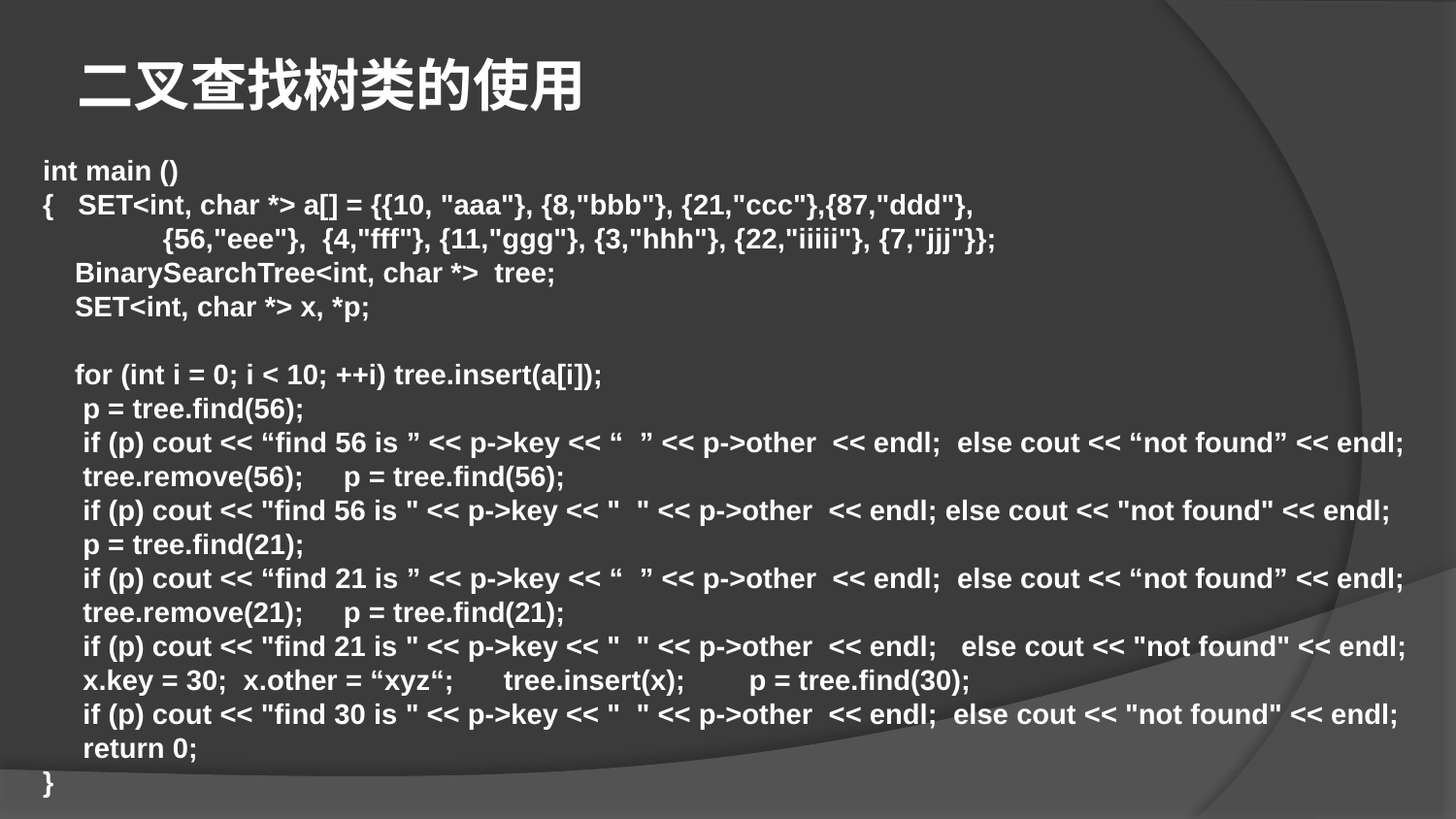

二叉查找树类的使用
int main ()
{   SET<int, char *> a[] = {{10, "aaa"}, {8,"bbb"}, {21,"ccc"},{87,"ddd"},
               {56,"eee"},  {4,"fff"}, {11,"ggg"}, {3,"hhh"}, {22,"iiiii"}, {7,"jjj"}};
    BinarySearchTree<int, char *>  tree;
    SET<int, char *> x, *p;

    for (int i = 0; i < 10; ++i) tree.insert(a[i]);
     p = tree.find(56);
     if (p) cout << “find 56 is ” << p->key << “  ” << p->other  << endl;  else cout << “not found” << endl;
     tree.remove(56);     p = tree.find(56);
     if (p) cout << "find 56 is " << p->key << "  " << p->other  << endl; else cout << "not found" << endl;
     p = tree.find(21);
     if (p) cout << “find 21 is ” << p->key << “  ” << p->other  << endl;  else cout << “not found” << endl;
     tree.remove(21);     p = tree.find(21);
     if (p) cout << "find 21 is " << p->key << "  " << p->other  << endl;   else cout << "not found" << endl;
     x.key = 30;  x.other = “xyz“;	   tree.insert(x);        p = tree.find(30);
     if (p) cout << "find 30 is " << p->key << "  " << p->other  << endl;  else cout << "not found" << endl;
     return 0;
}